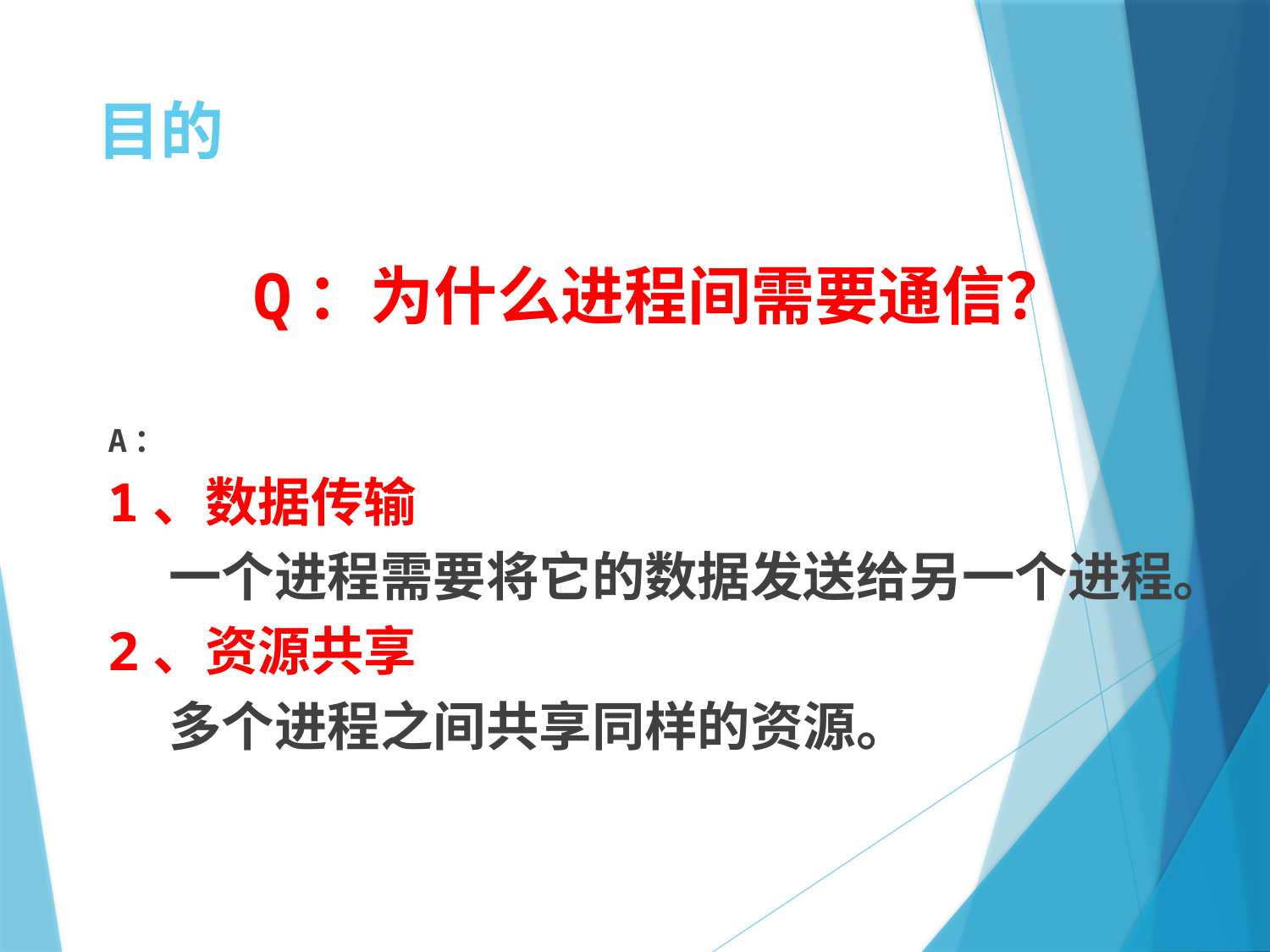

# 目的
Q：为什么进程间需要通信？

A：
1、数据传输
    一个进程需要将它的数据发送给另一个进程。
2、资源共享
    多个进程之间共享同样的资源。